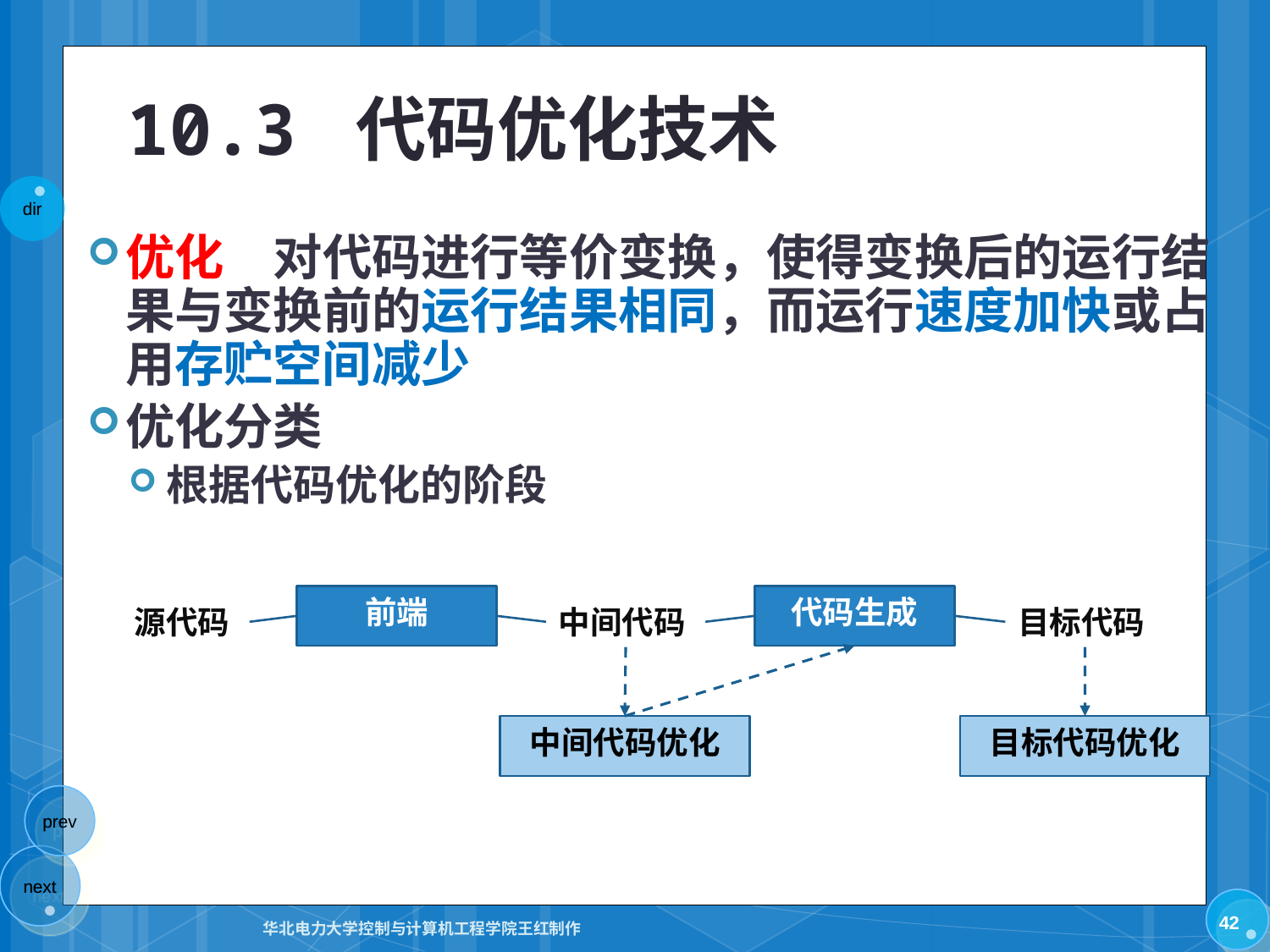

# 10.3 代码优化技术
优化　对代码进行等价变换，使得变换后的运行结果与变换前的运行结果相同，而运行速度加快或占用存贮空间减少
优化分类
根据代码优化的阶段
前端
代码生成
源代码
中间代码
目标代码
中间代码优化
目标代码优化
42
华北电力大学控制与计算机工程学院王红制作